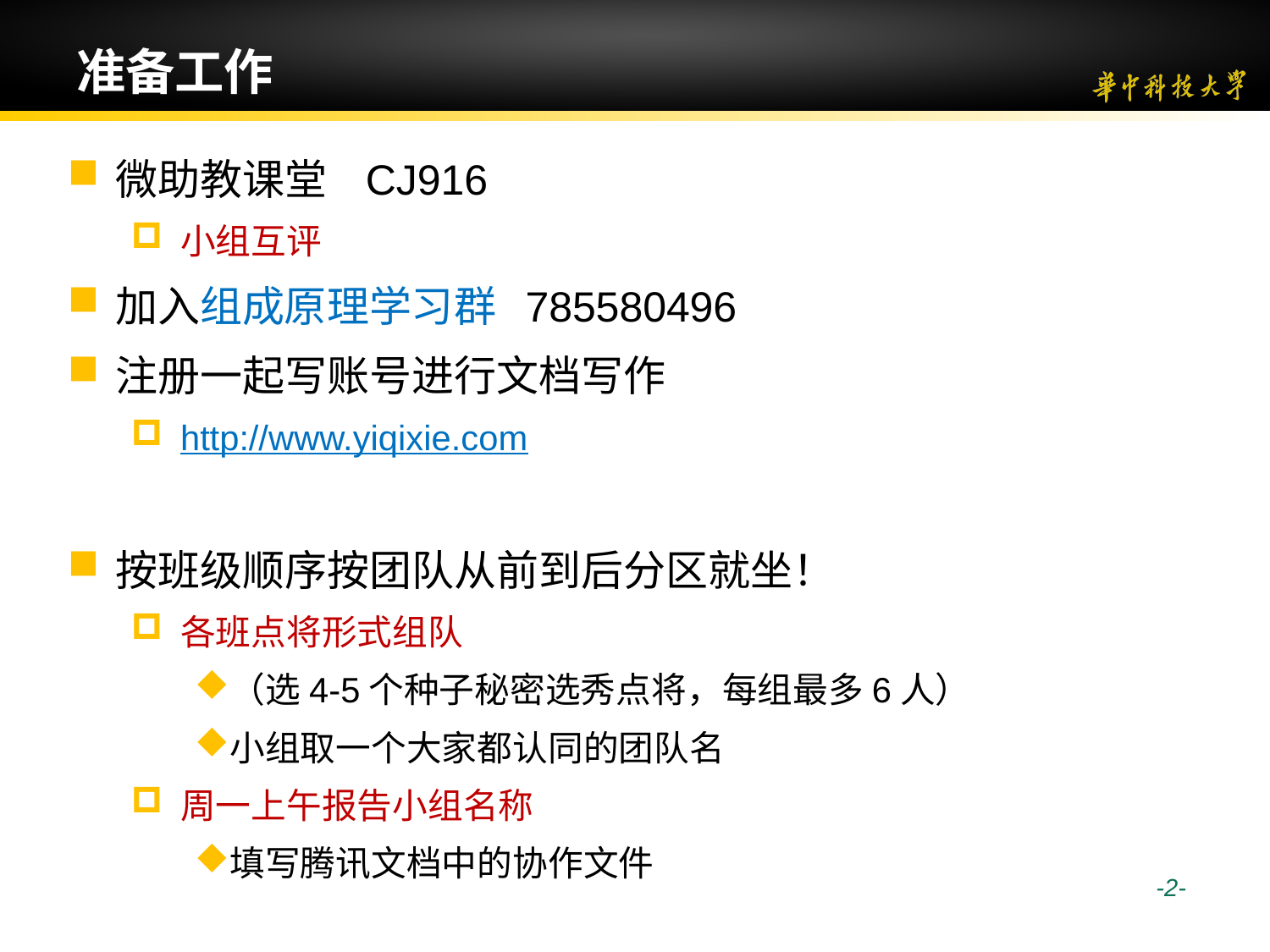

# 准备工作
微助教课堂   CJ916
小组互评
加入组成原理学习群  785580496
注册一起写账号进行文档写作
http://www.yiqixie.com

按班级顺序按团队从前到后分区就坐！
各班点将形式组队
（选4-5个种子秘密选秀点将，每组最多6人）
小组取一个大家都认同的团队名
周一上午报告小组名称
填写腾讯文档中的协作文件

 -2-